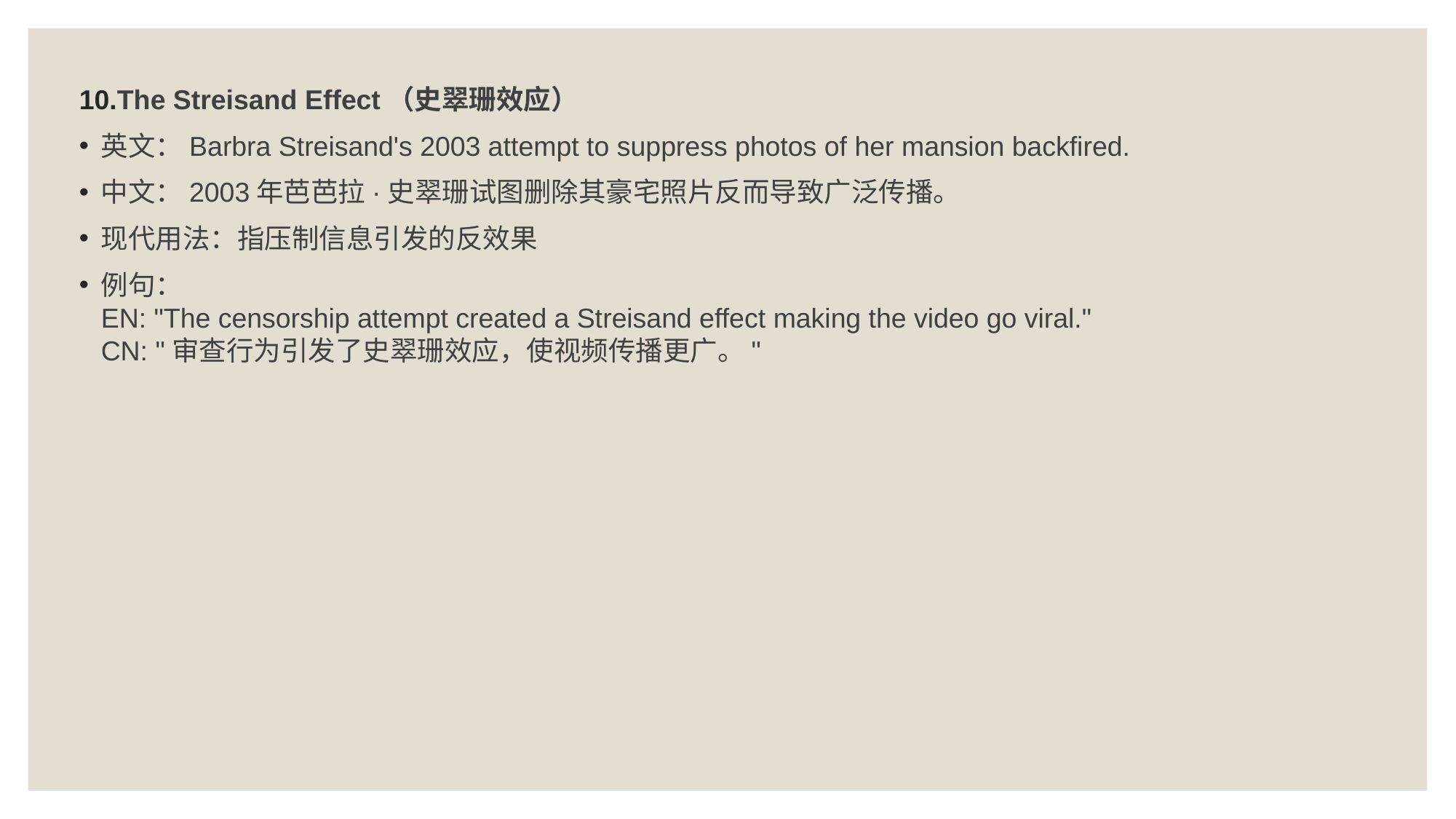

The Streisand Effect（史翠珊效应）
英文：Barbra Streisand's 2003 attempt to suppress photos of her mansion backfired.
中文：2003年芭芭拉·史翠珊试图删除其豪宅照片反而导致广泛传播。
现代用法：指压制信息引发的反效果
例句：
EN: "The censorship attempt created a Streisand effect making the video go viral."
CN: "审查行为引发了史翠珊效应，使视频传播更广。"

#